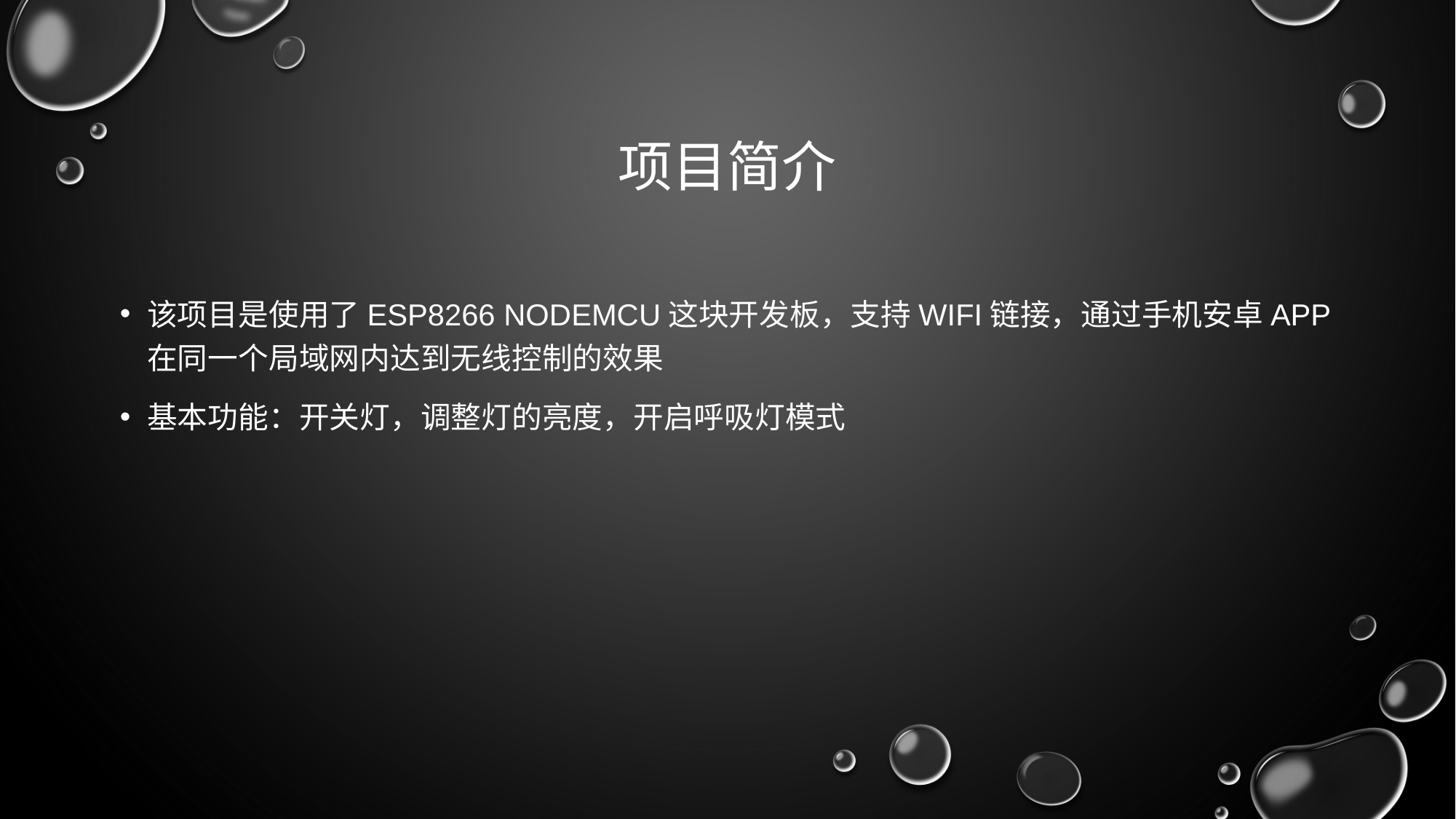

# 项目简介
该项目是使用了ESP8266 nodemcu这块开发板，支持WiFi链接，通过手机安卓APP在同一个局域网内达到无线控制的效果
基本功能：开关灯，调整灯的亮度，开启呼吸灯模式